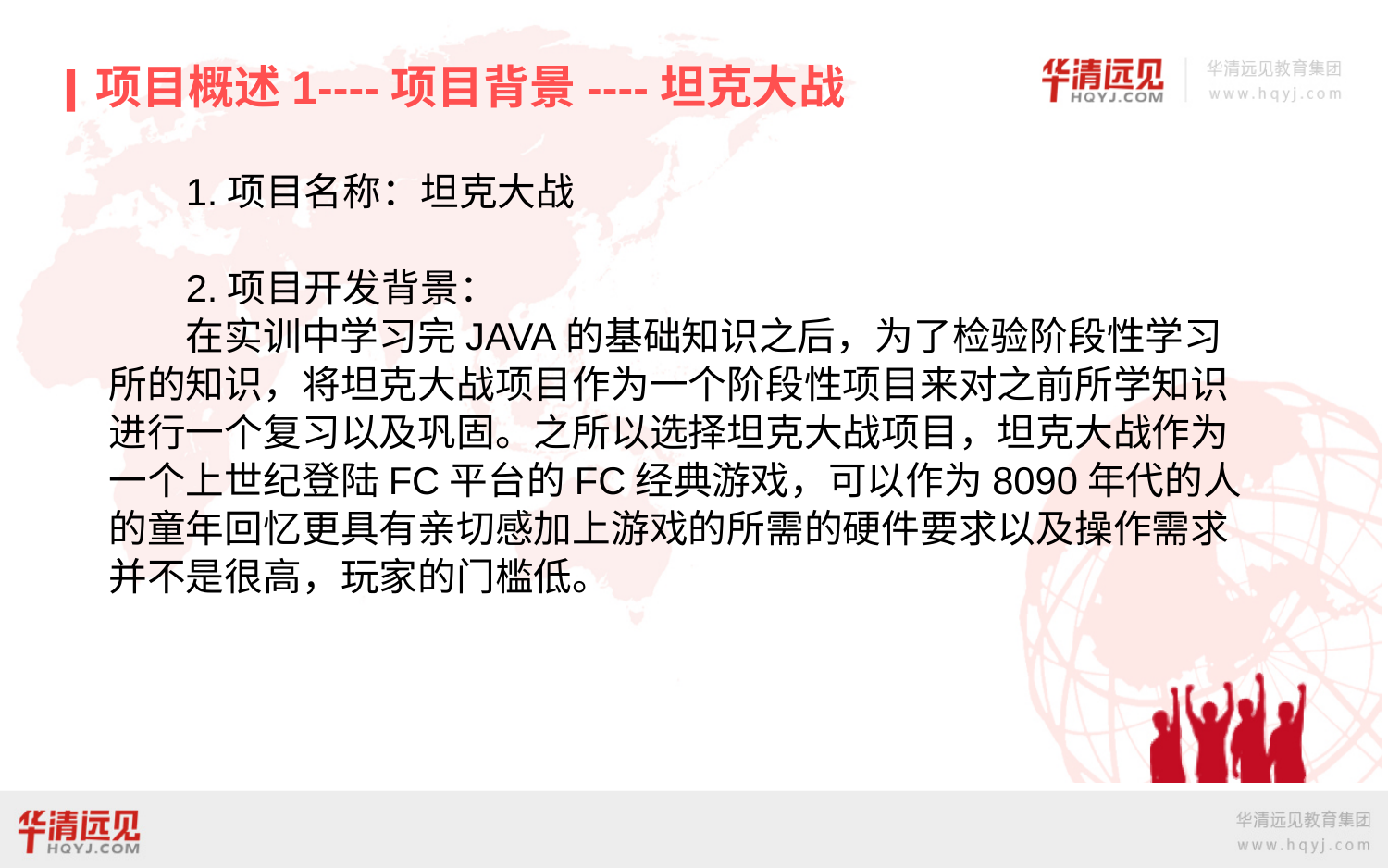

项目概述1----项目背景----坦克大战

1.项目名称：坦克大战

2.项目开发背景：
在实训中学习完JAVA的基础知识之后，为了检验阶段性学习所的知识，将坦克大战项目作为一个阶段性项目来对之前所学知识进行一个复习以及巩固。之所以选择坦克大战项目，坦克大战作为一个上世纪登陆FC平台的FC经典游戏，可以作为8090年代的人的童年回忆更具有亲切感加上游戏的所需的硬件要求以及操作需求并不是很高，玩家的门槛低。